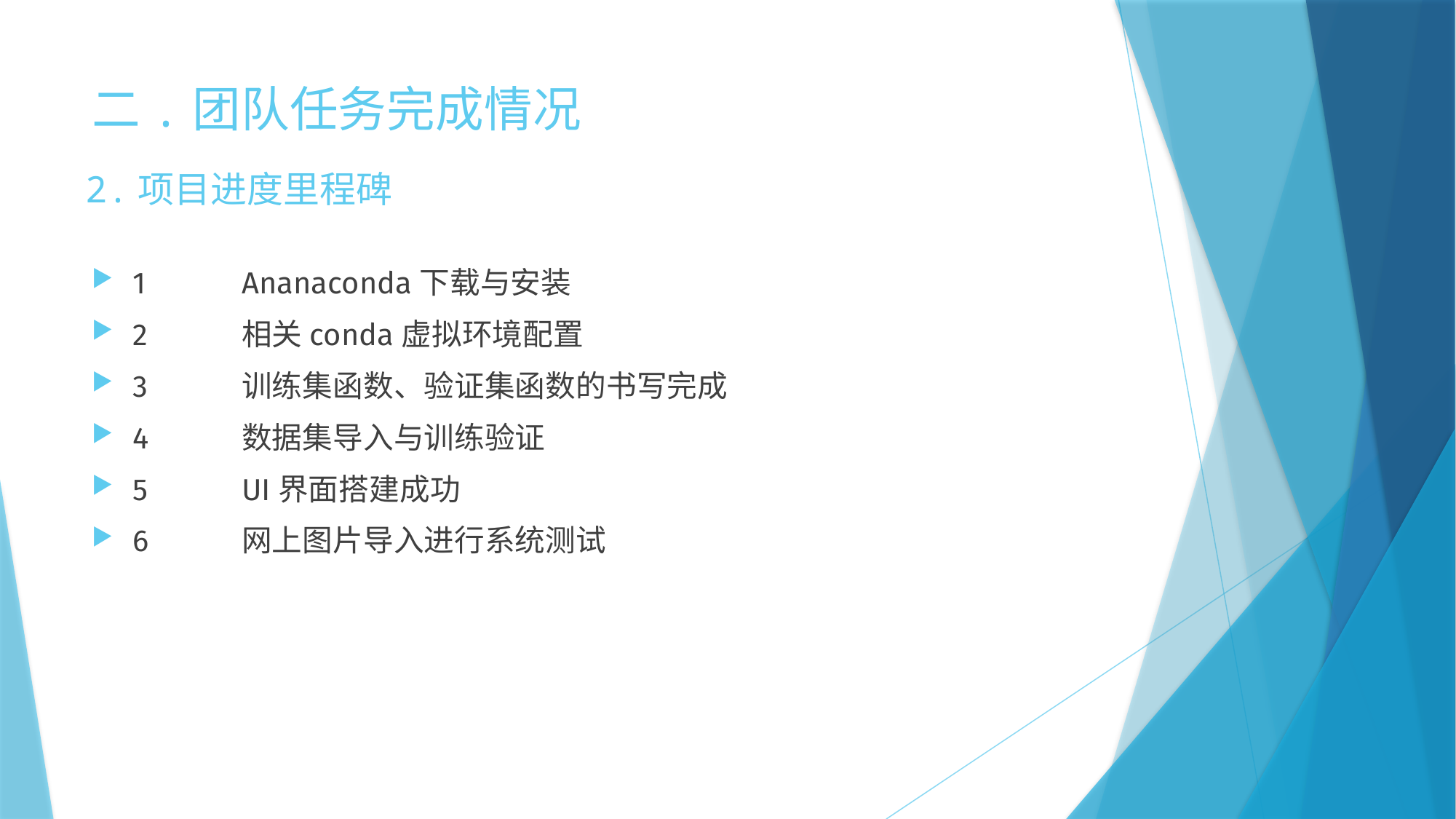

# 二.团队任务完成情况
2.项目进度里程碑
1	Ananaconda下载与安装
2	相关conda虚拟环境配置
3	训练集函数、验证集函数的书写完成
4	数据集导入与训练验证
5	UI界面搭建成功
6	网上图片导入进行系统测试